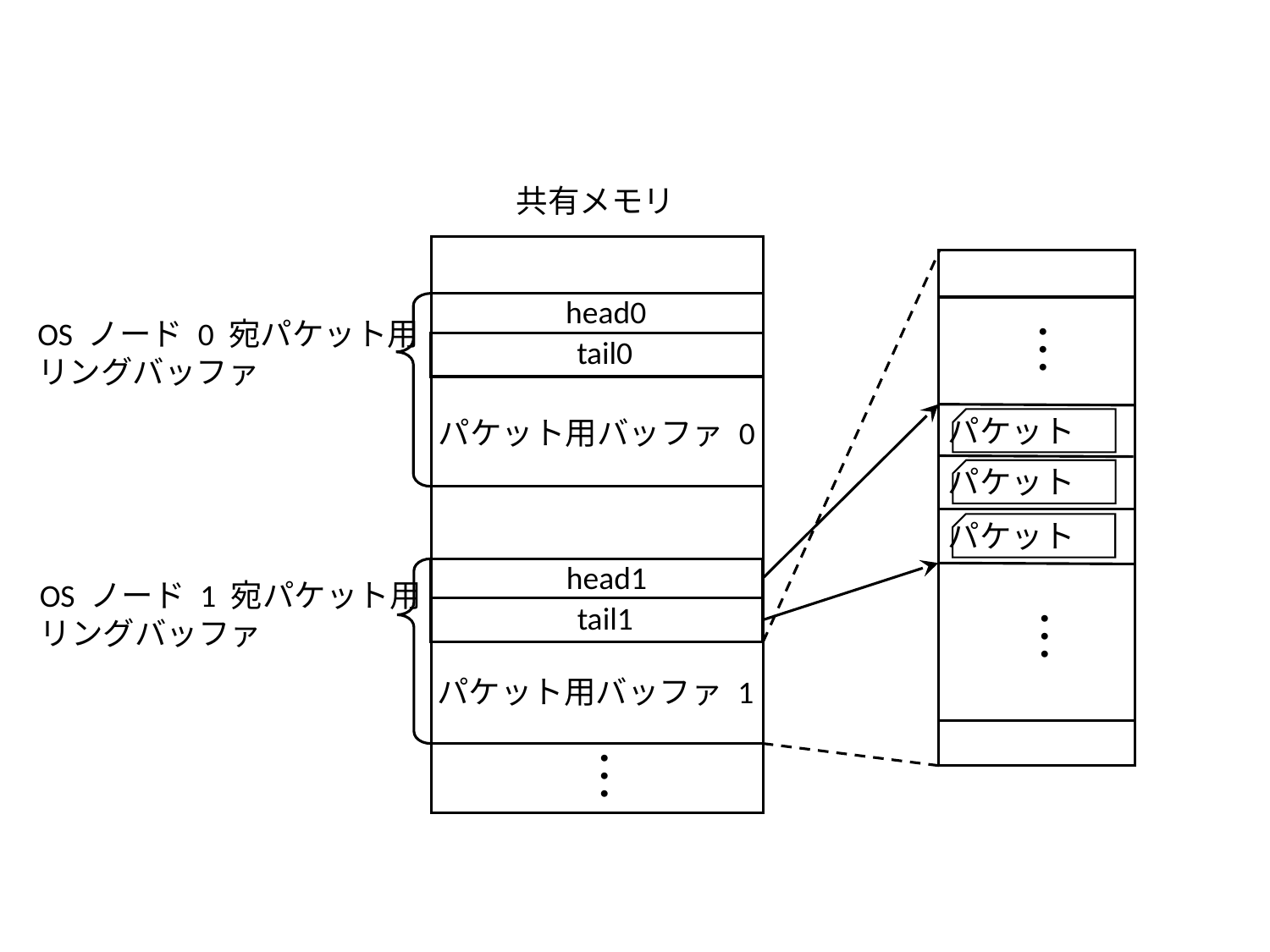

共有メモリ

head0

OS ノード 0 宛パケット用
リングバッファ
・
・
・
tail0

パケット

パケット用バッファ 0
パケット

パケット

head1

OS ノード 1 宛パケット用
リングバッファ
tail1

・
・
・
パケット用バッファ 1
・
・
・